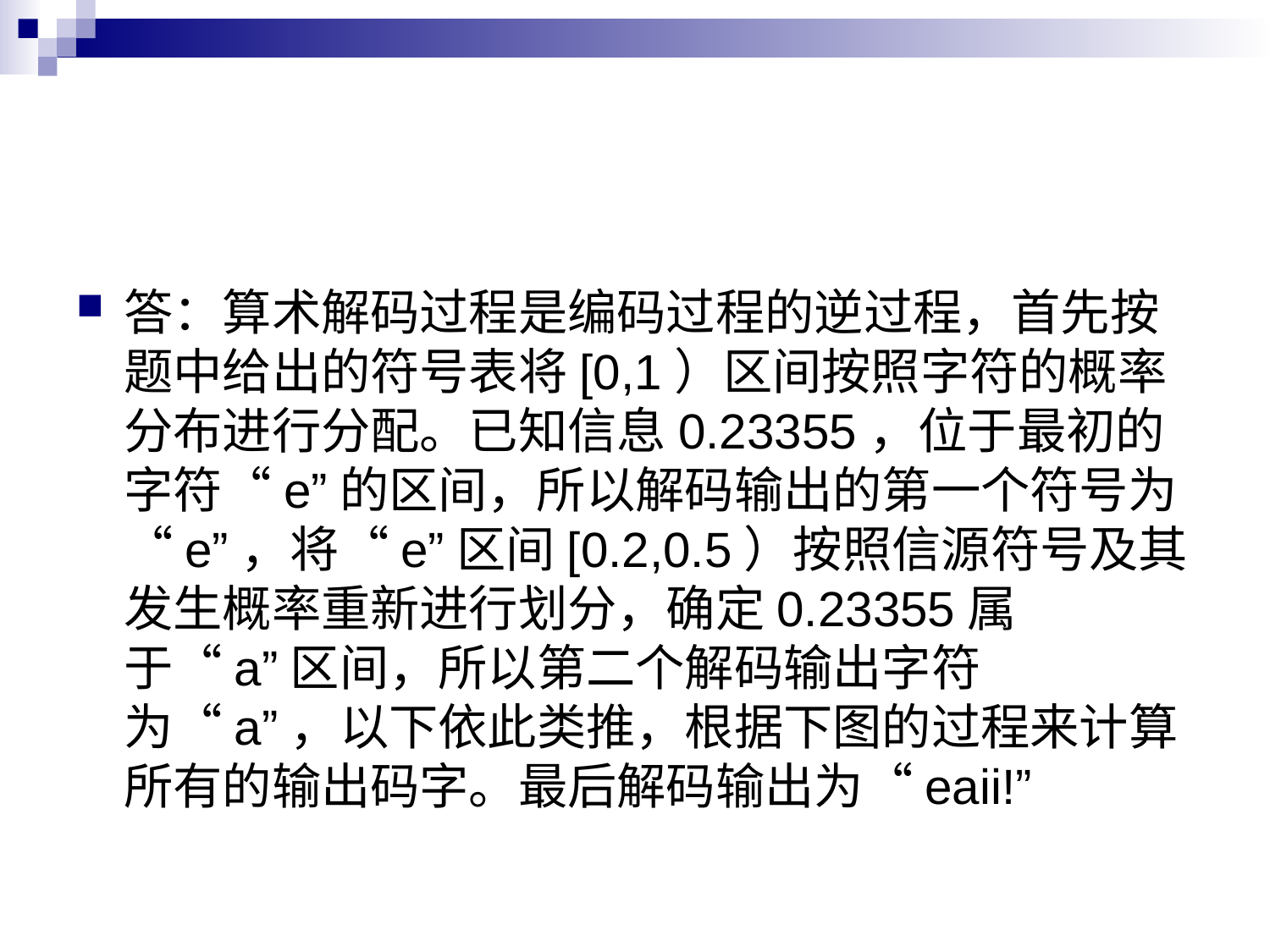

#
答：算术解码过程是编码过程的逆过程，首先按题中给出的符号表将[0,1）区间按照字符的概率分布进行分配。已知信息0.23355，位于最初的字符“e”的区间，所以解码输出的第一个符号为“e”，将“e”区间[0.2,0.5）按照信源符号及其发生概率重新进行划分，确定0.23355属于“a”区间，所以第二个解码输出字符为“a”，以下依此类推，根据下图的过程来计算所有的输出码字。最后解码输出为“eaii!”